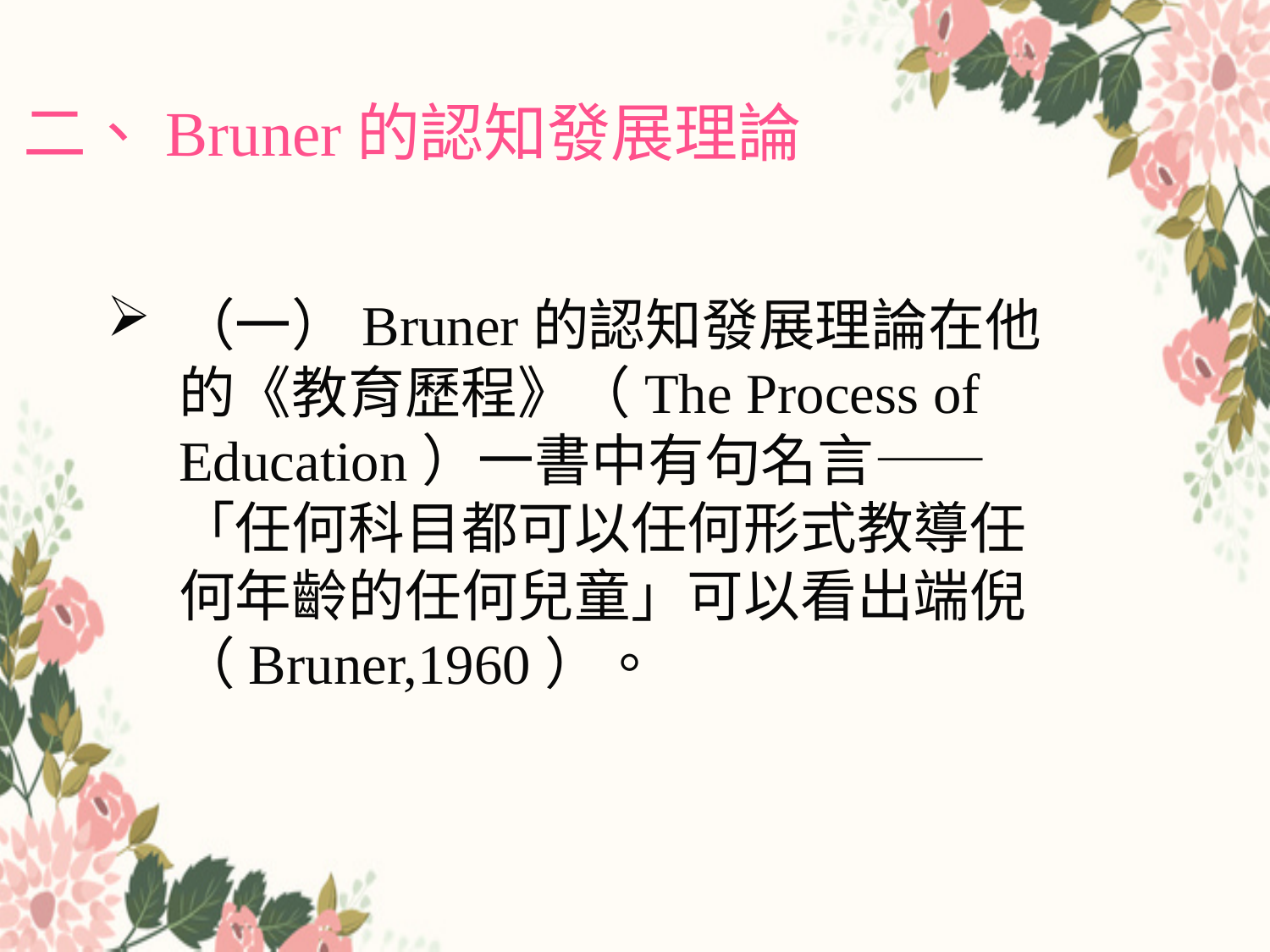

二、Bruner的認知發展理論
（一）Bruner的認知發展理論在他的《教育歷程》（The Process of Education）一書中有句名言――「任何科目都可以任何形式教導任何年齡的任何兒童」可以看出端倪（Bruner,1960）。